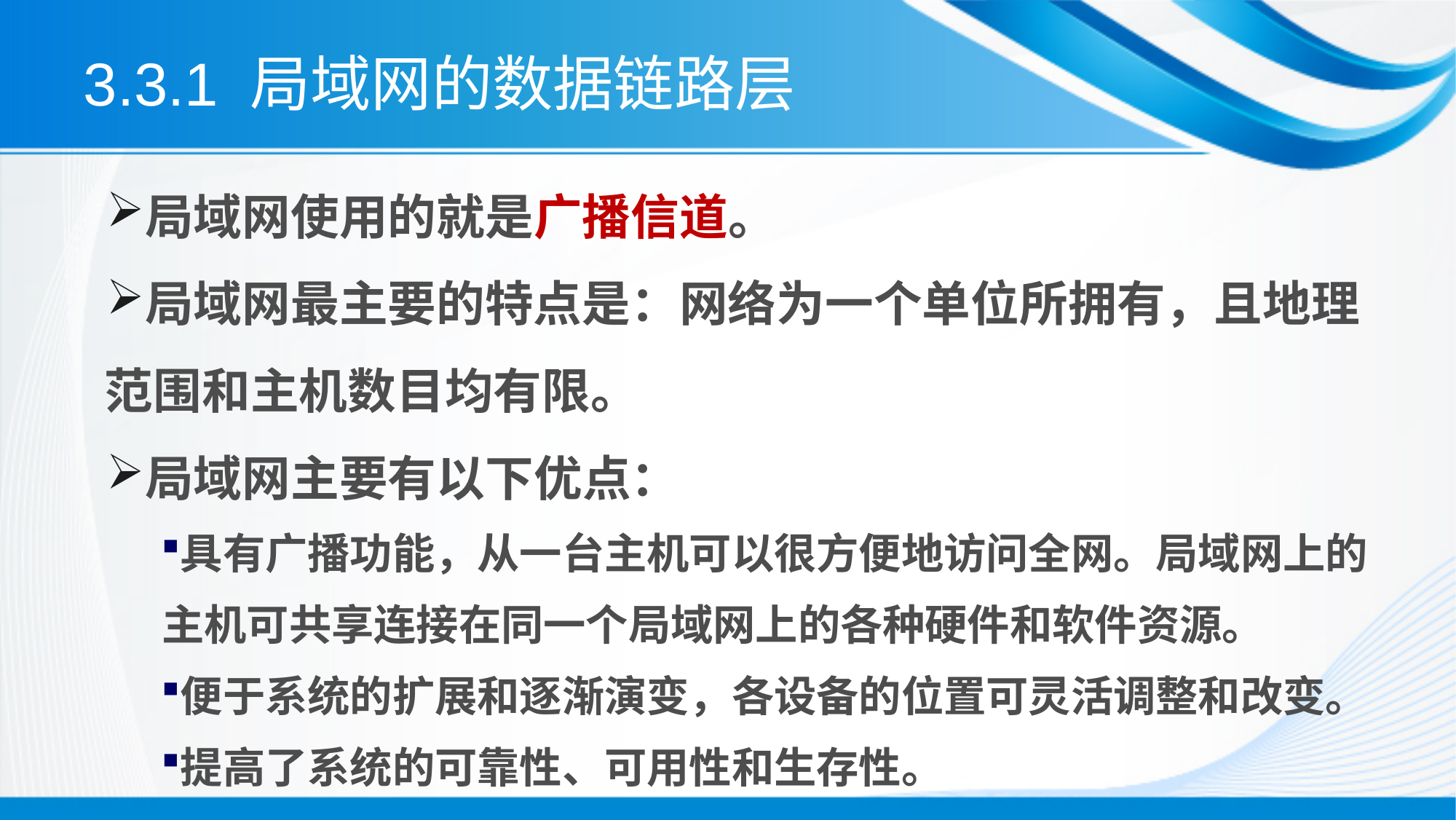

# 3.3.1 局域网的数据链路层
局域网使用的就是广播信道。
局域网最主要的特点是：网络为一个单位所拥有，且地理范围和主机数目均有限。
局域网主要有以下优点：
具有广播功能，从一台主机可以很方便地访问全网。局域网上的主机可共享连接在同一个局域网上的各种硬件和软件资源。
便于系统的扩展和逐渐演变，各设备的位置可灵活调整和改变。
提高了系统的可靠性、可用性和生存性。